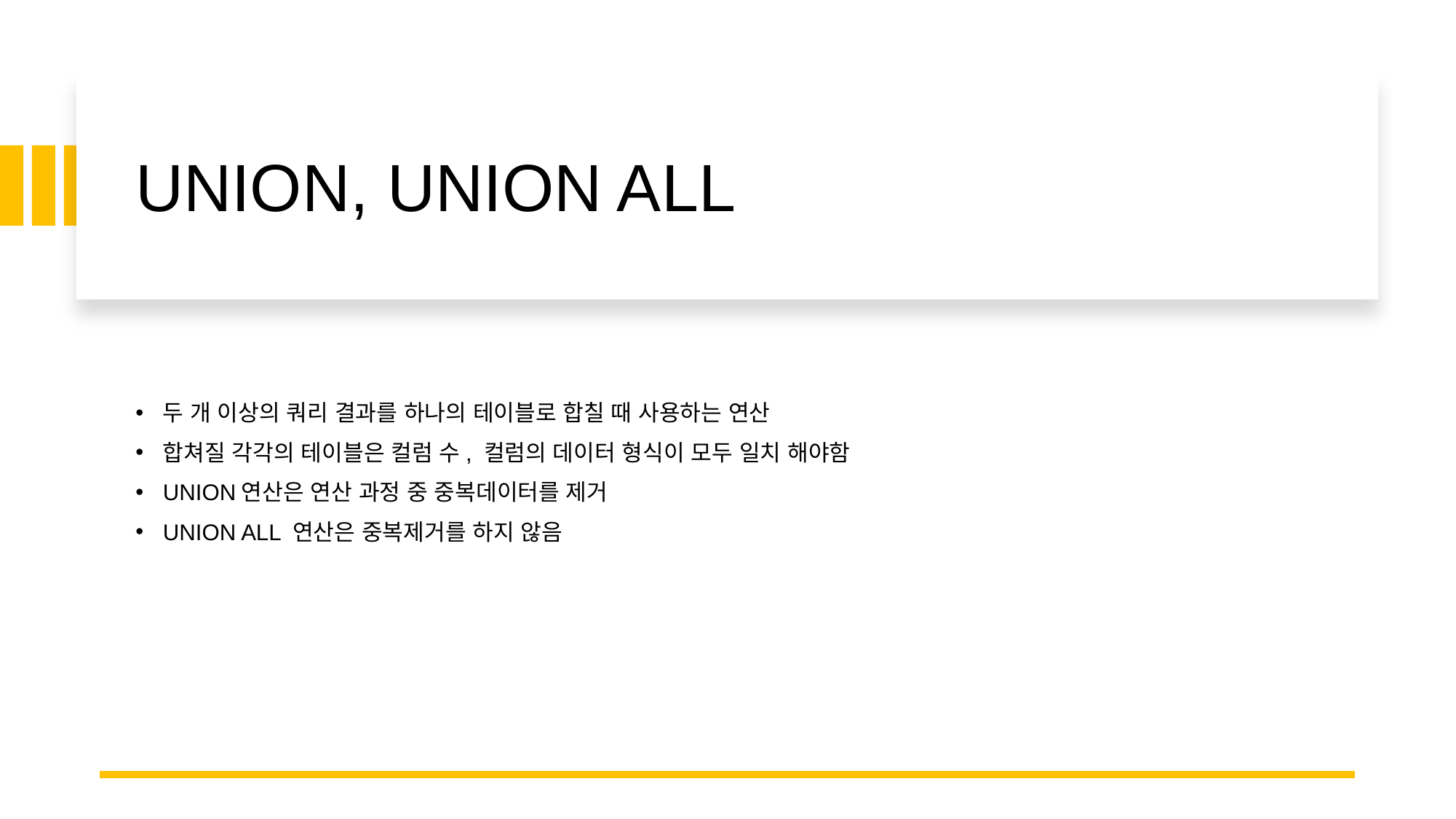

# UNION, UNION ALL
두 개 이상의 쿼리 결과를 하나의 테이블로 합칠 때 사용하는 연산
합쳐질 각각의 테이블은 컬럼 수, 컬럼의 데이터 형식이 모두 일치 해야함
UNION연산은 연산 과정 중 중복데이터를 제거
UNION ALL 연산은 중복제거를 하지 않음